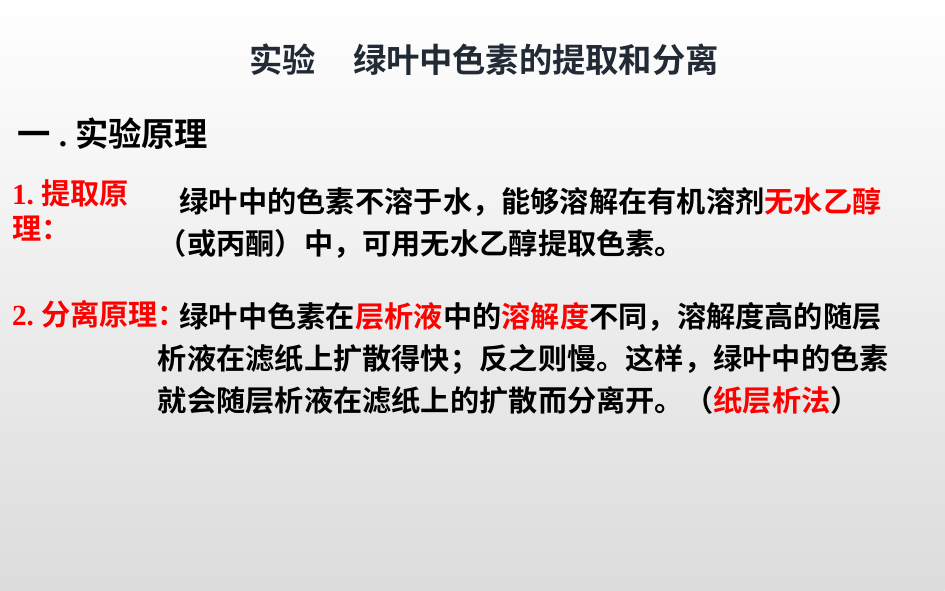

实验     绿叶中色素的提取和分离
一.实验原理
1.提取原理：
绿叶中的色素不溶于水，能够溶解在有机溶剂无水乙醇（或丙酮）中，可用无水乙醇提取色素。
绿叶中色素在层析液中的溶解度不同，溶解度高的随层析液在滤纸上扩散得快；反之则慢。这样，绿叶中的色素就会随层析液在滤纸上的扩散而分离开。（纸层析法）
2.分离原理：